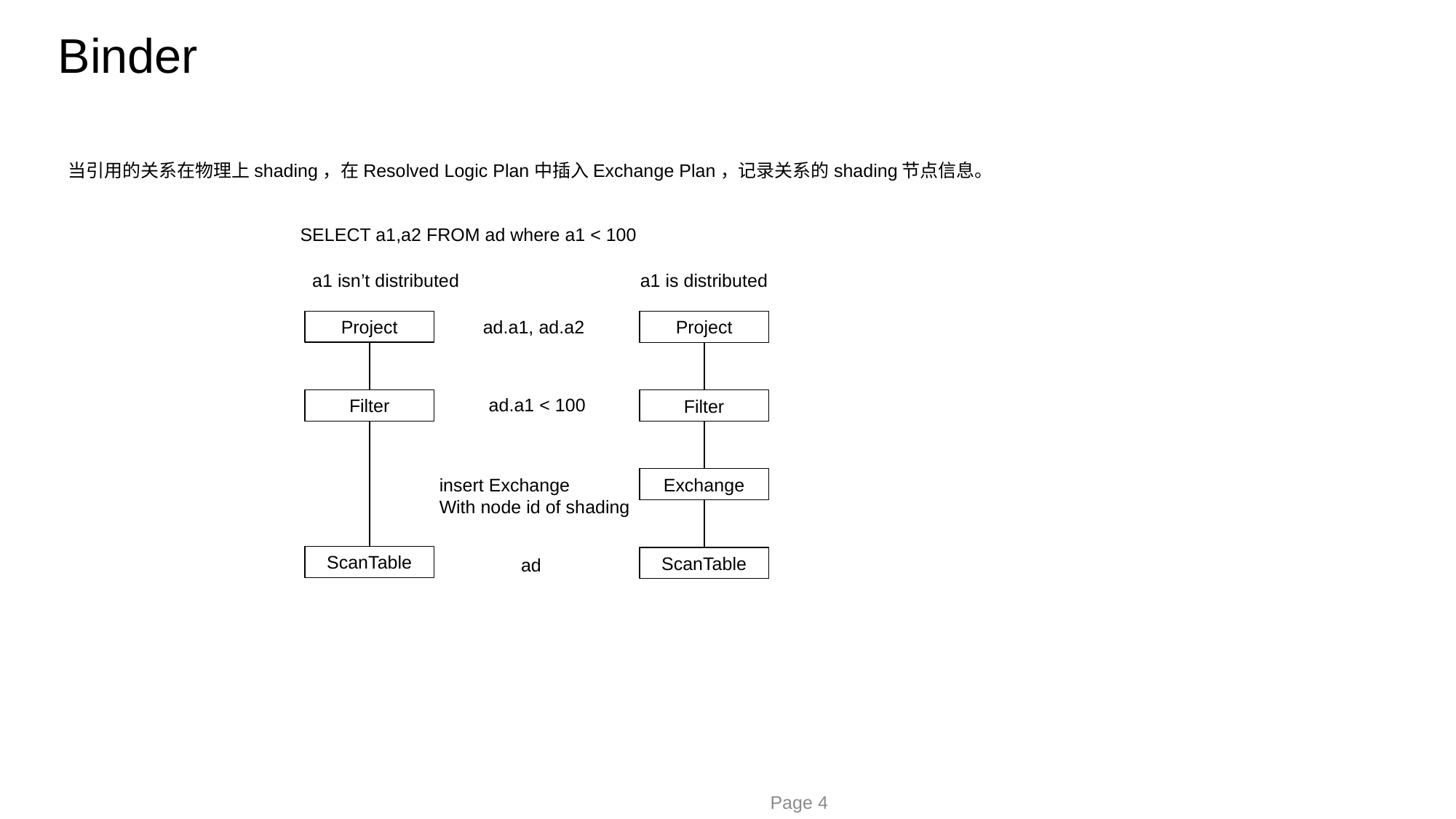

# Binder
当引用的关系在物理上shading，在Resolved Logic Plan中插入Exchange Plan，记录关系的shading节点信息。
SELECT a1,a2 FROM ad where a1 < 100
a1 isn’t distributed
a1 is distributed
ad.a1, ad.a2
Project
Project
ad.a1 < 100
Filter
Filter
insert Exchange
With node id of shading
Exchange
ScanTable
ScanTable
ad
Page 4